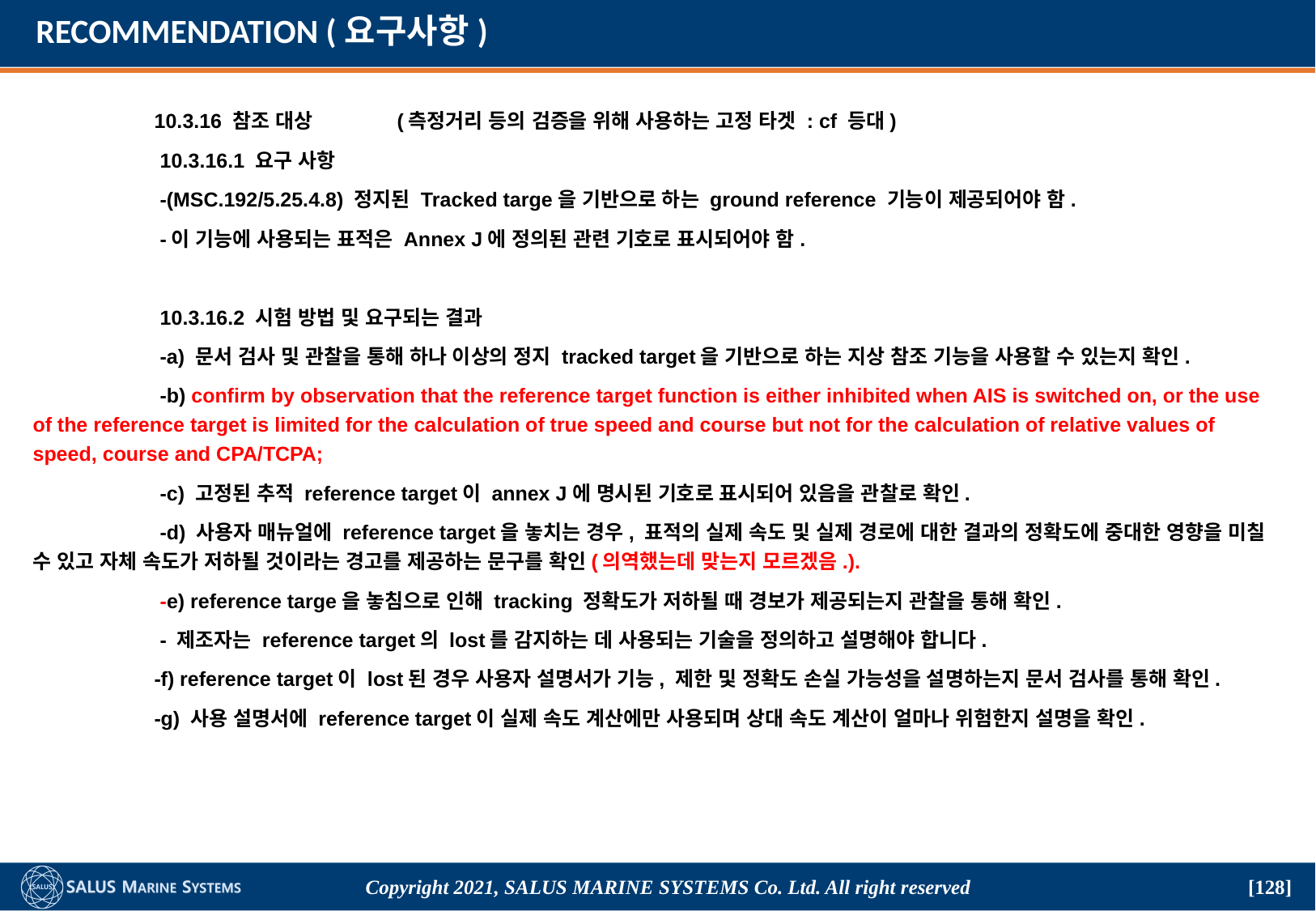

# RECOMMENDATION (요구사항)
	10.3.16 참조 대상	(측정거리 등의 검증을 위해 사용하는 고정 타겟 : cf 등대)
	 10.3.16.1 요구 사항
	 -(MSC.192/5.25.4.8) 정지된 Tracked targe을 기반으로 하는 ground reference 기능이 제공되어야 함.
	 -이 기능에 사용되는 표적은 Annex J에 정의된 관련 기호로 표시되어야 함.

	 10.3.16.2 시험 방법 및 요구되는 결과
	 -a) 문서 검사 및 관찰을 통해 하나 이상의 정지 tracked target을 기반으로 하는 지상 참조 기능을 사용할 수 있는지 확인.
	 -b) confirm by observation that the reference target function is either inhibited when AIS is switched on, or the use of the reference target is limited for the calculation of true speed and course but not for the calculation of relative values of speed, course and CPA/TCPA;
	 -c) 고정된 추적 reference target이 annex J에 명시된 기호로 표시되어 있음을 관찰로 확인.
	 -d) 사용자 매뉴얼에 reference target을 놓치는 경우, 표적의 실제 속도 및 실제 경로에 대한 결과의 정확도에 중대한 영향을 미칠 수 있고 자체 속도가 저하될 것이라는 경고를 제공하는 문구를 확인(의역했는데 맞는지 모르겠음.).
	 -e) reference targe을 놓침으로 인해 tracking 정확도가 저하될 때 경보가 제공되는지 관찰을 통해 확인.
	 - 제조자는 reference target의 lost를 감지하는 데 사용되는 기술을 정의하고 설명해야 합니다.
	-f) reference target이 lost된 경우 사용자 설명서가 기능, 제한 및 정확도 손실 가능성을 설명하는지 문서 검사를 통해 확인.
	-g) 사용 설명서에 reference target이 실제 속도 계산에만 사용되며 상대 속도 계산이 얼마나 위험한지 설명을 확인.

Copyright 2021, SALUS Marine Systems Co. Ltd. All right reserved
[128]